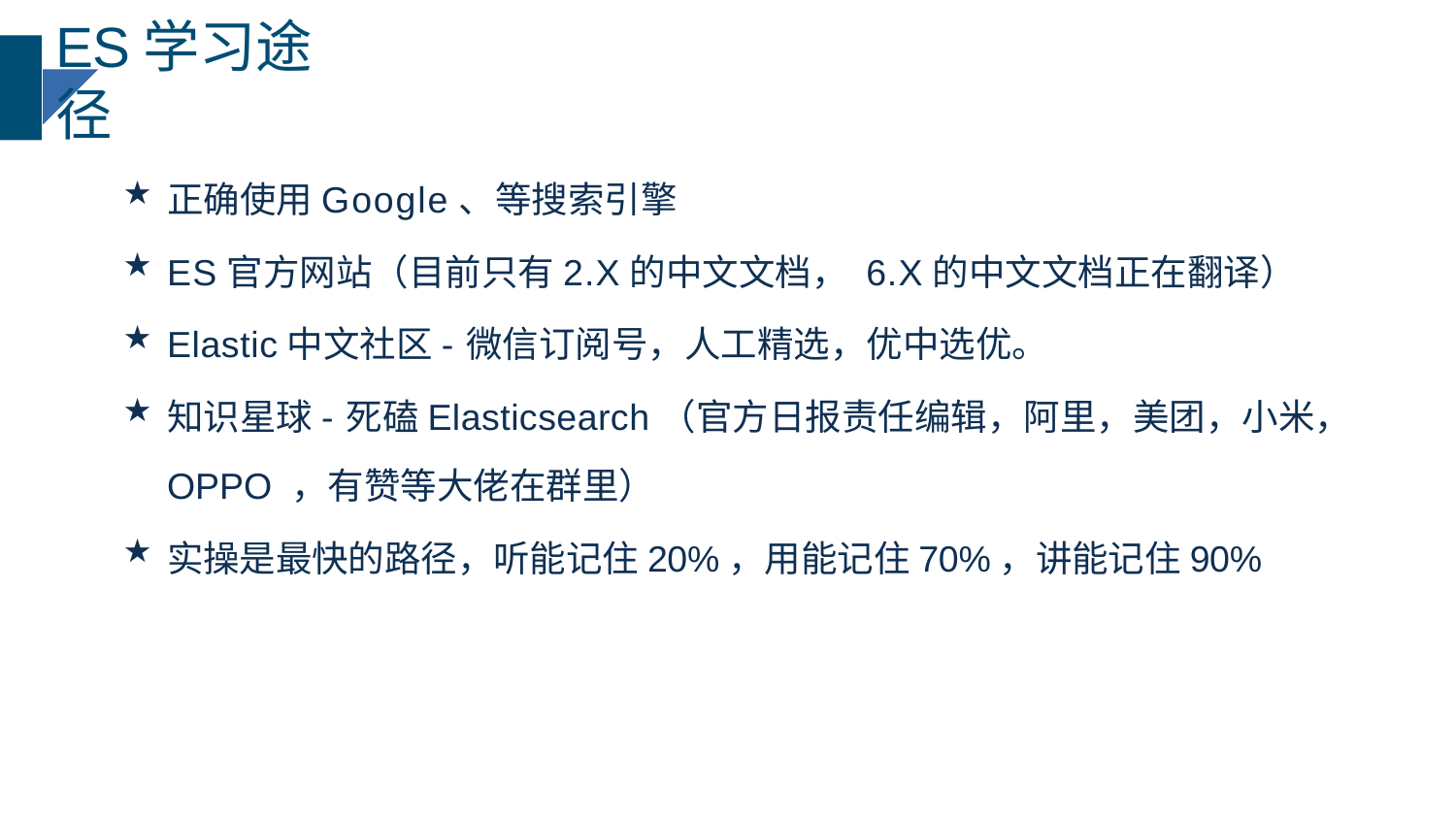

# ES学习途径
正确使用Google、等搜索引擎

ES官方网站（目前只有2.X的中文文档， 6.X的中文文档正在翻译）

Elastic中文社区-微信订阅号，人工精选，优中选优。

知识星球-死磕Elasticsearch（官方日报责任编辑，阿里，美团，小米，

OPPO ，有赞等大佬在群里）

实操是最快的路径，听能记住20%，用能记住70%，讲能记住90%